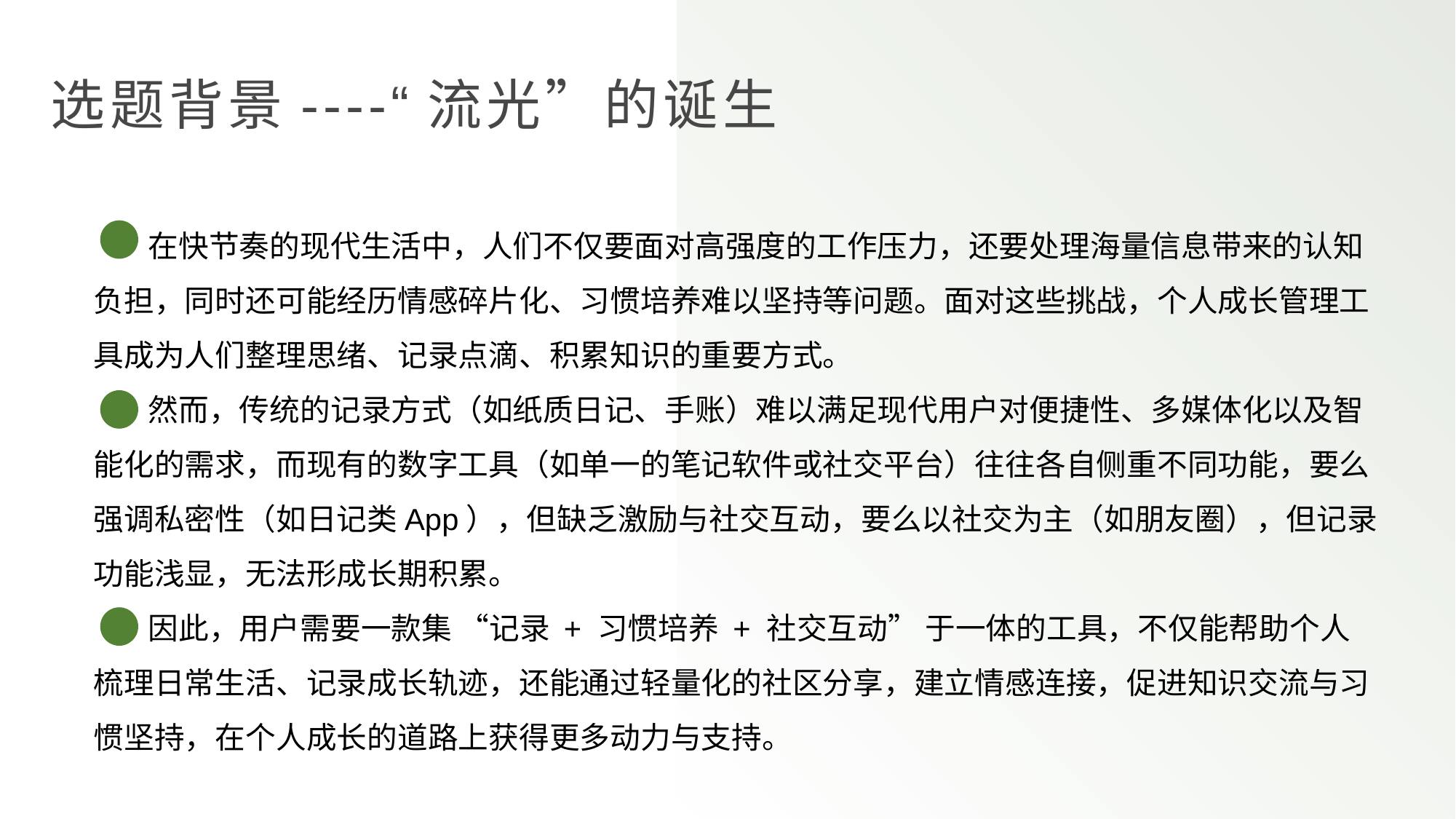

选题背景----“流光”的诞生
在快节奏的现代生活中，人们不仅要面对高强度的工作压力，还要处理海量信息带来的认知负担，同时还可能经历情感碎片化、习惯培养难以坚持等问题。面对这些挑战，个人成长管理工具成为人们整理思绪、记录点滴、积累知识的重要方式。
然而，传统的记录方式（如纸质日记、手账）难以满足现代用户对便捷性、多媒体化以及智能化的需求，而现有的数字工具（如单一的笔记软件或社交平台）往往各自侧重不同功能，要么强调私密性（如日记类App），但缺乏激励与社交互动，要么以社交为主（如朋友圈），但记录功能浅显，无法形成长期积累。
因此，用户需要一款集 “记录 + 习惯培养 + 社交互动” 于一体的工具，不仅能帮助个人梳理日常生活、记录成长轨迹，还能通过轻量化的社区分享，建立情感连接，促进知识交流与习惯坚持，在个人成长的道路上获得更多动力与支持。